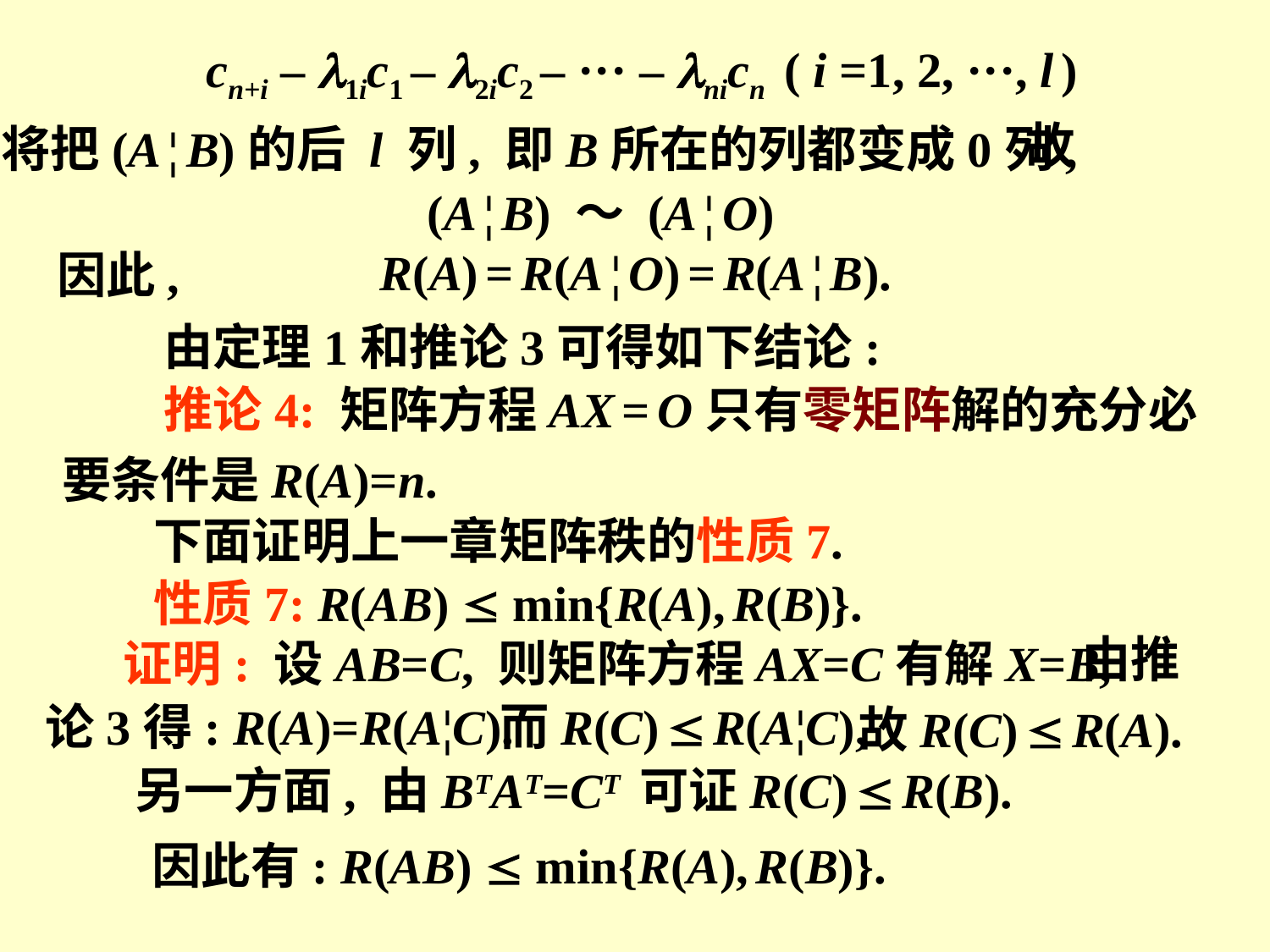

cn+i – λ1ic1 – λ2ic2 – ··· – λnicn  ( i =1, 2, ···, l )
故
将把(A ¦ B)的后 l 列, 即B所在的列都变成0列,
(A ¦ B) ～ (A ¦ O)
R(A) = R(A ¦ O) = R(A ¦ B).
因此,
        由定理1和推论3可得如下结论:
        推论4: 矩阵方程AX = O只有零矩阵解的充分必要条件是R(A)=n.
下面证明上一章矩阵秩的性质7.
性质7: R(AB) ≤ min{R(A), R(B)}.
由推
证明: 设AB=C, 则矩阵方程AX=C有解X=B,
论3得: R(A)=R(A¦C).
而R(C) ≤ R(A¦C),
故R(C) ≤ R(A).
另一方面, 由BTAT=CT 可证R(C) ≤ R(B).
因此有: R(AB) ≤ min{R(A), R(B)}.